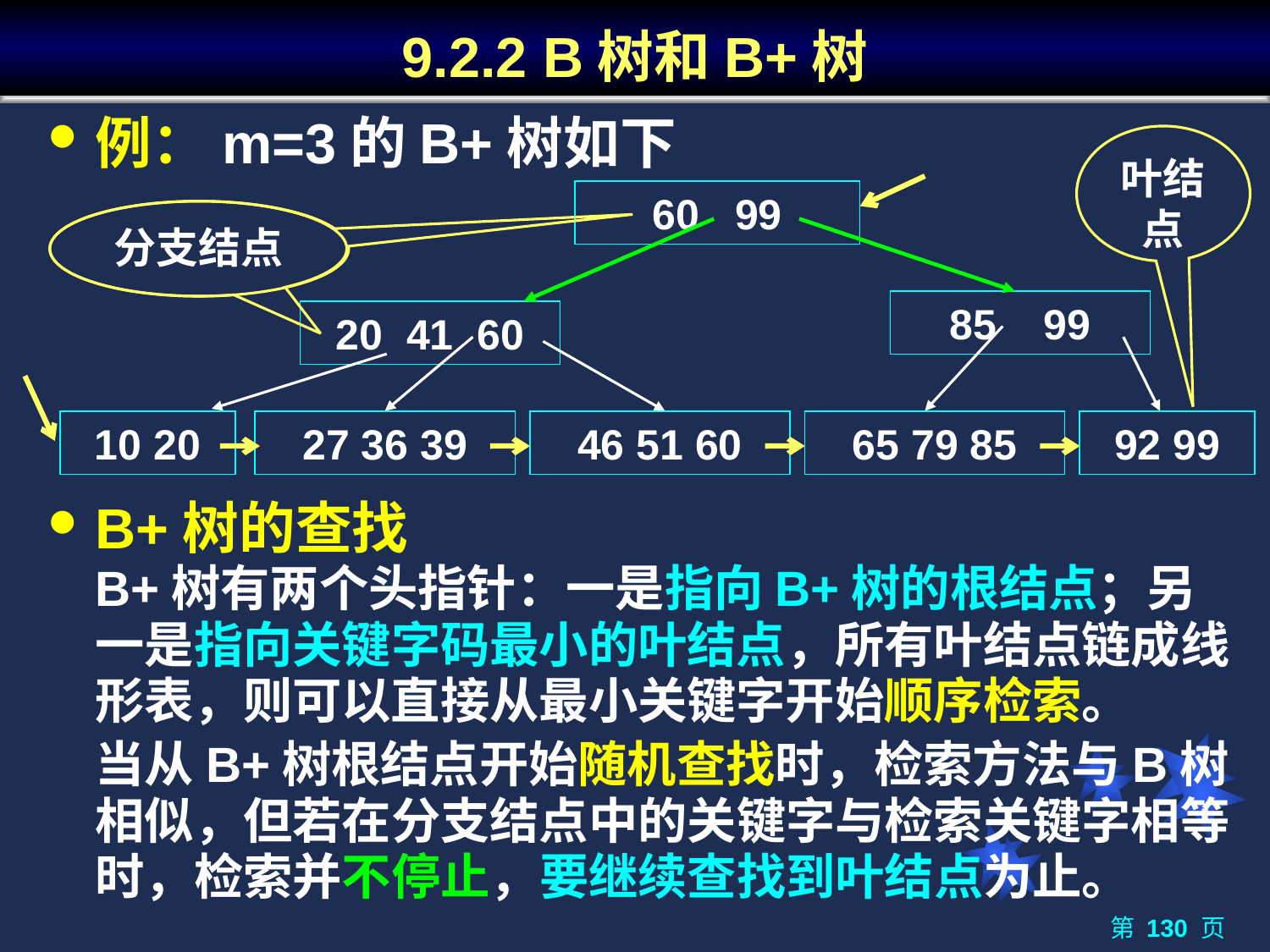

# 9.2.2 B树和B+树
例：m=3的B+树如下
叶结点

60   99
分支结点

85    99
20  41  60

10 20
27 36 39
46 51 60
65 79 85
92 99
B+树的查找
	B+树有两个头指针：一是指向B+树的根结点；另一是指向关键字码最小的叶结点，所有叶结点链成线形表，则可以直接从最小关键字开始顺序检索。
	当从B+树根结点开始随机查找时，检索方法与B树相似，但若在分支结点中的关键字与检索关键字相等时，检索并不停止，要继续查找到叶结点为止。
第 130 页